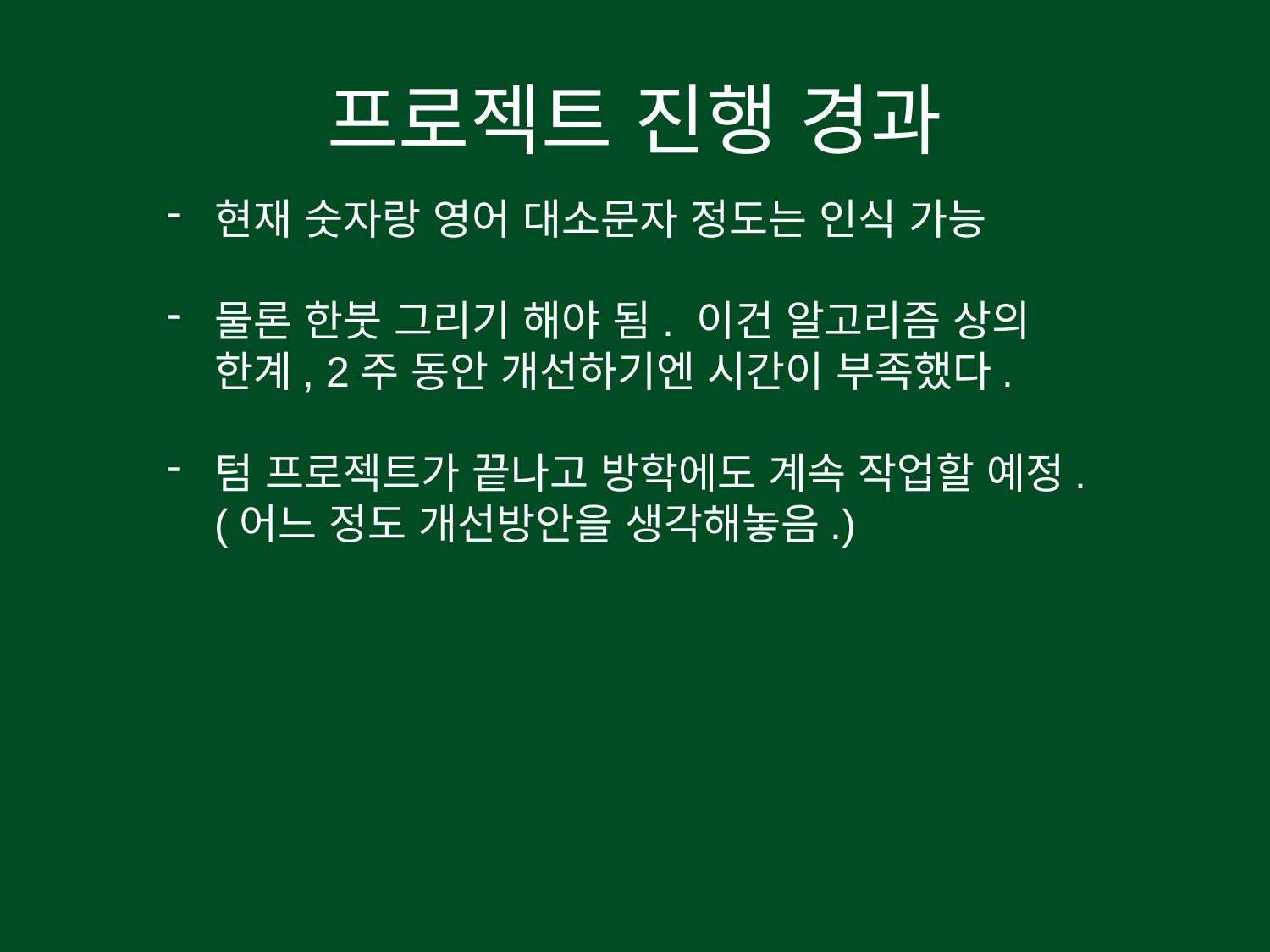

# 프로젝트 진행 경과
현재 숫자랑 영어 대소문자 정도는 인식 가능

물론 한붓 그리기 해야 됨. 이건 알고리즘 상의 한계, 2주 동안 개선하기엔 시간이 부족했다.

텀 프로젝트가 끝나고 방학에도 계속 작업할 예정.(어느 정도 개선방안을 생각해놓음.)